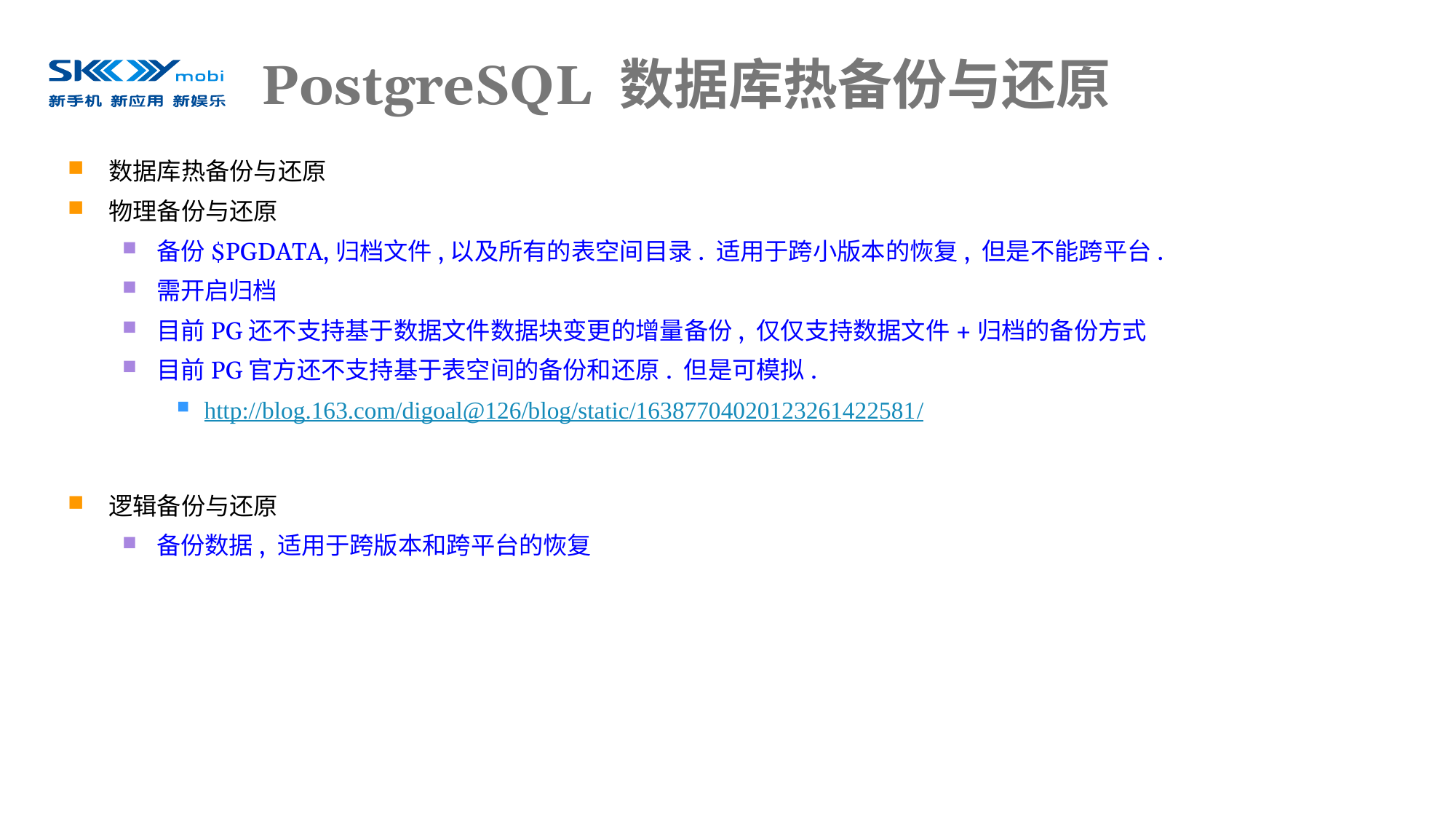

# PostgreSQL 数据库热备份与还原
数据库热备份与还原
物理备份与还原
备份$PGDATA,归档文件,以及所有的表空间目录. 适用于跨小版本的恢复, 但是不能跨平台.
需开启归档
目前PG还不支持基于数据文件数据块变更的增量备份, 仅仅支持数据文件+归档的备份方式
目前PG官方还不支持基于表空间的备份和还原. 但是可模拟.
http://blog.163.com/digoal@126/blog/static/16387704020123261422581/

逻辑备份与还原
备份数据, 适用于跨版本和跨平台的恢复